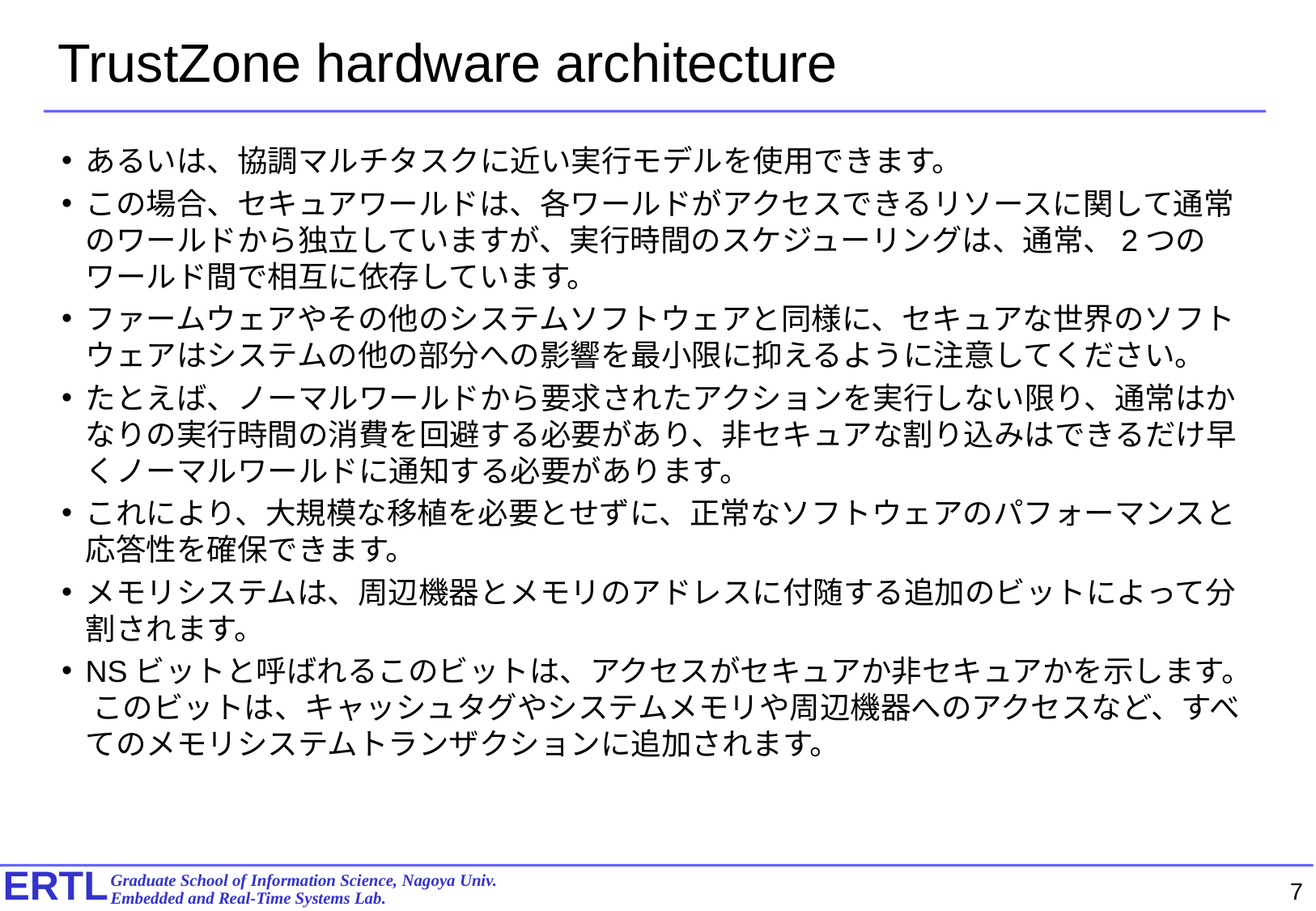

# TrustZone hardware architecture
あるいは、協調マルチタスクに近い実行モデルを使用できます。
この場合、セキュアワールドは、各ワールドがアクセスできるリソースに関して通常のワールドから独立していますが、実行時間のスケジューリングは、通常、2つのワールド間で相互に依存しています。
ファームウェアやその他のシステムソフトウェアと同様に、セキュアな世界のソフトウェアはシステムの他の部分への影響を最小限に抑えるように注意してください。
たとえば、ノーマルワールドから要求されたアクションを実行しない限り、通常はかなりの実行時間の消費を回避する必要があり、非セキュアな割り込みはできるだけ早くノーマルワールドに通知する必要があります。
これにより、大規模な移植を必要とせずに、正常なソフトウェアのパフォーマンスと応答性を確保できます。
メモリシステムは、周辺機器とメモリのアドレスに付随する追加のビットによって分割されます。
NSビットと呼ばれるこのビットは、アクセスがセキュアか非セキュアかを示します。 このビットは、キャッシュタグやシステムメモリや周辺機器へのアクセスなど、すべてのメモリシステムトランザクションに追加されます。
7